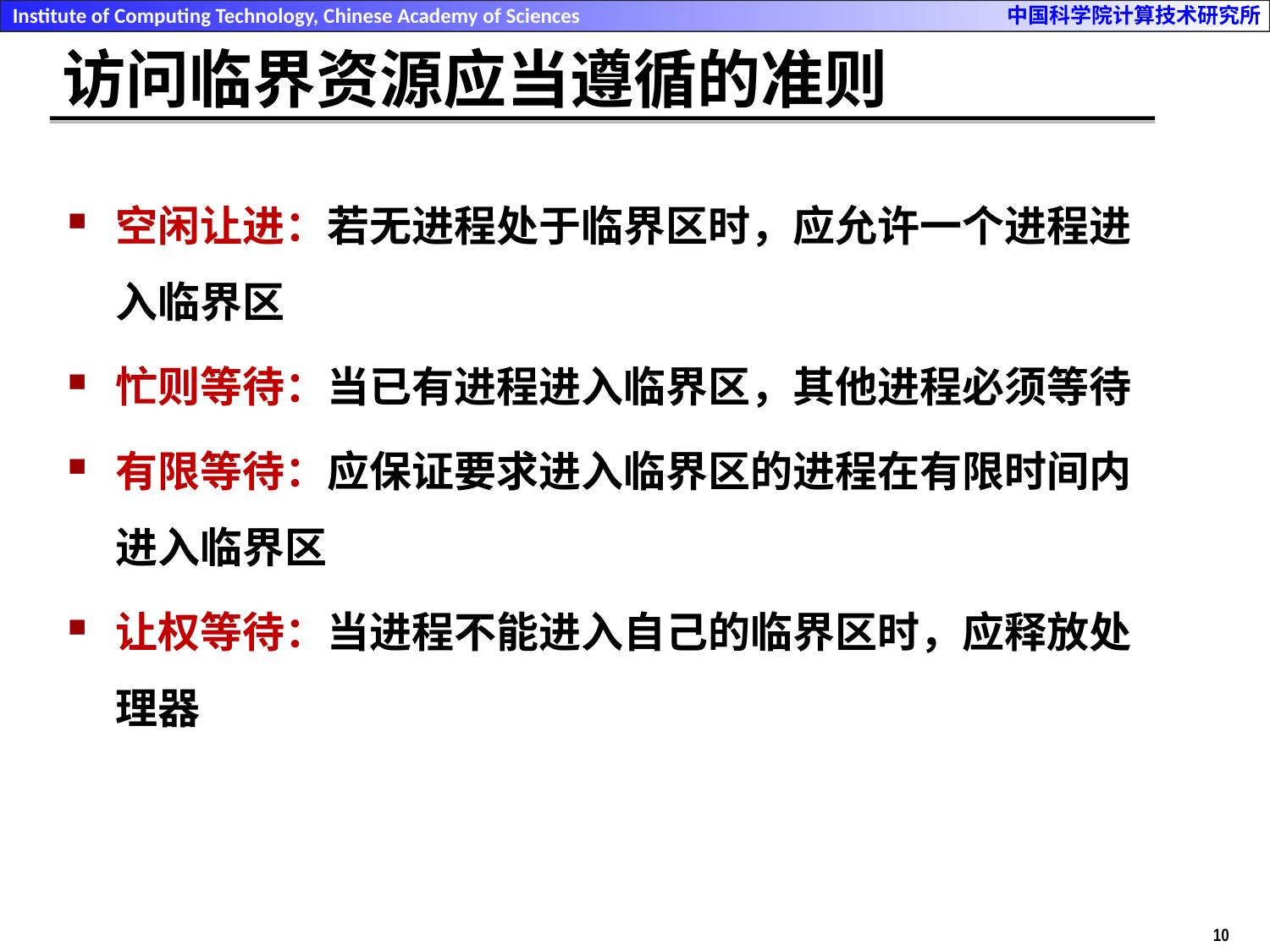

# 访问临界资源应当遵循的准则
空闲让进：若无进程处于临界区时，应允许一个进程进入临界区
忙则等待：当已有进程进入临界区，其他进程必须等待
有限等待：应保证要求进入临界区的进程在有限时间内进入临界区
让权等待：当进程不能进入自己的临界区时，应释放处理器